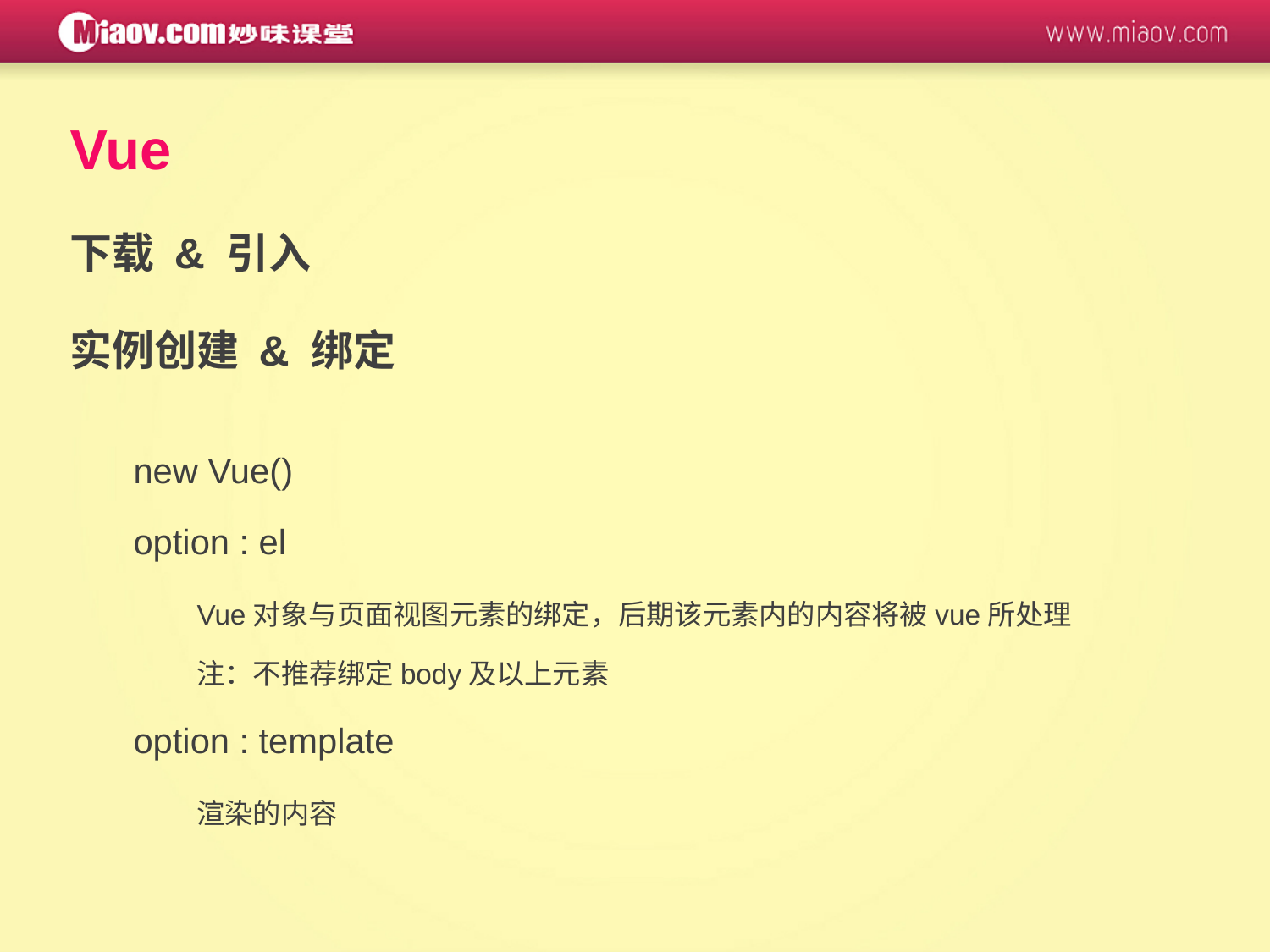

Vue

下载 & 引入

实例创建 & 绑定

new Vue()
option : el
	Vue对象与页面视图元素的绑定，后期该元素内的内容将被vue所处理
	注：不推荐绑定body及以上元素
option : template
	渲染的内容